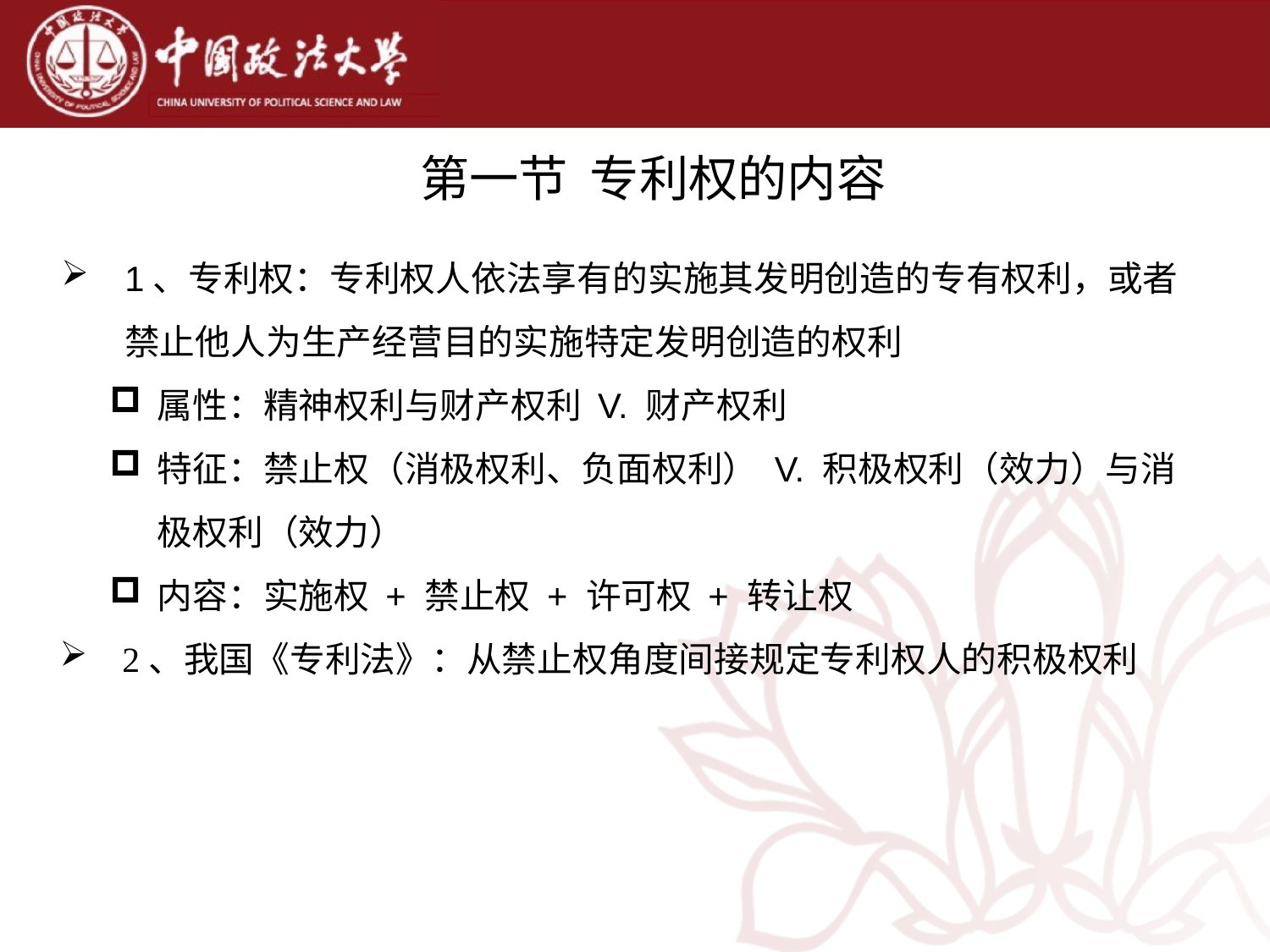

第一节  专利权的内容
1、专利权：专利权人依法享有的实施其发明创造的专有权利，或者禁止他人为生产经营目的实施特定发明创造的权利
属性：精神权利与财产权利 V. 财产权利
特征：禁止权（消极权利、负面权利） V. 积极权利（效力）与消极权利（效力）
内容：实施权 + 禁止权 + 许可权 + 转让权
2、我国《专利法》：从禁止权角度间接规定专利权人的积极权利